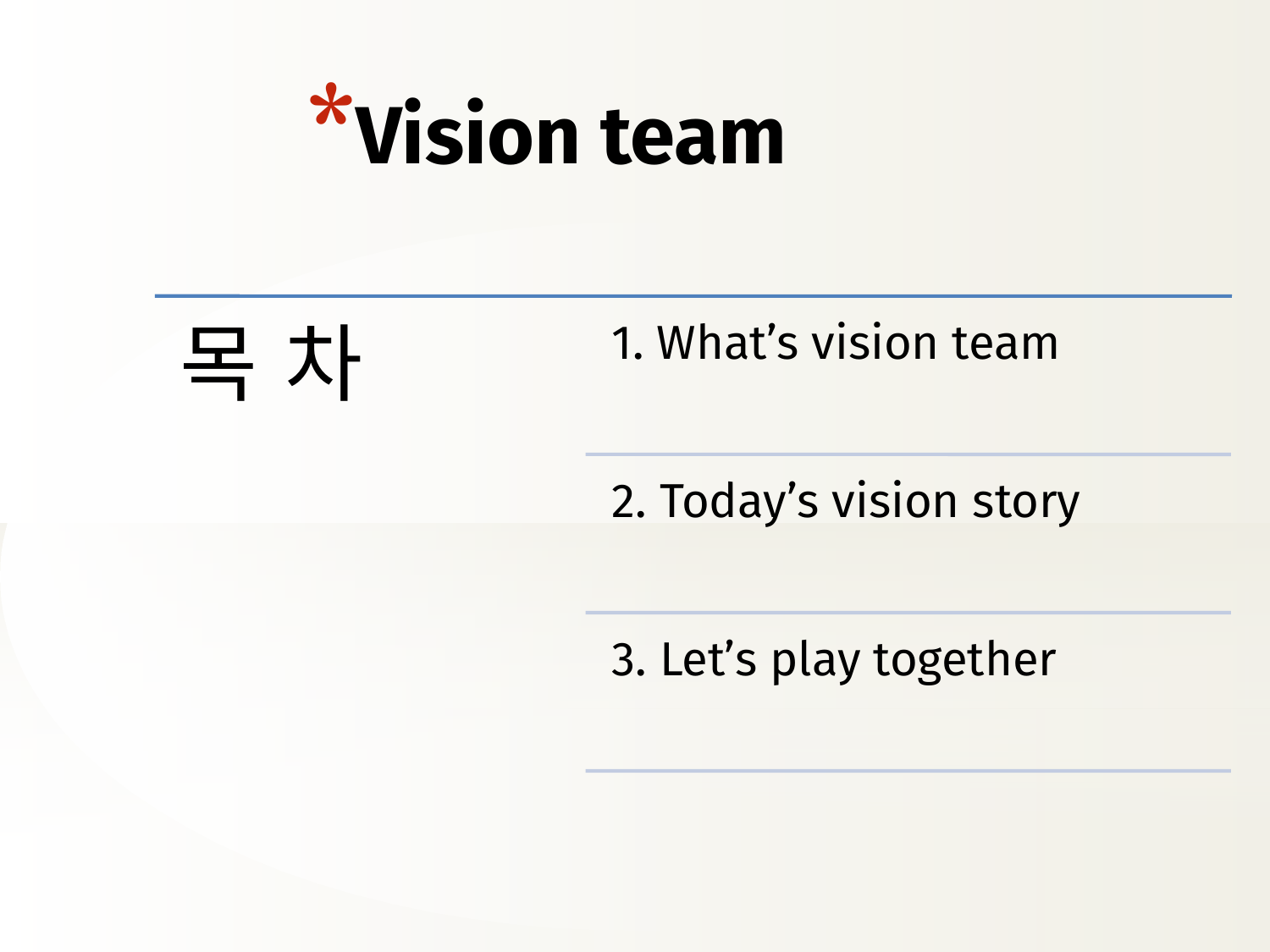

Vision team

목 차
1. What’s vision team

2. Today’s vision story

3. Let’s play together